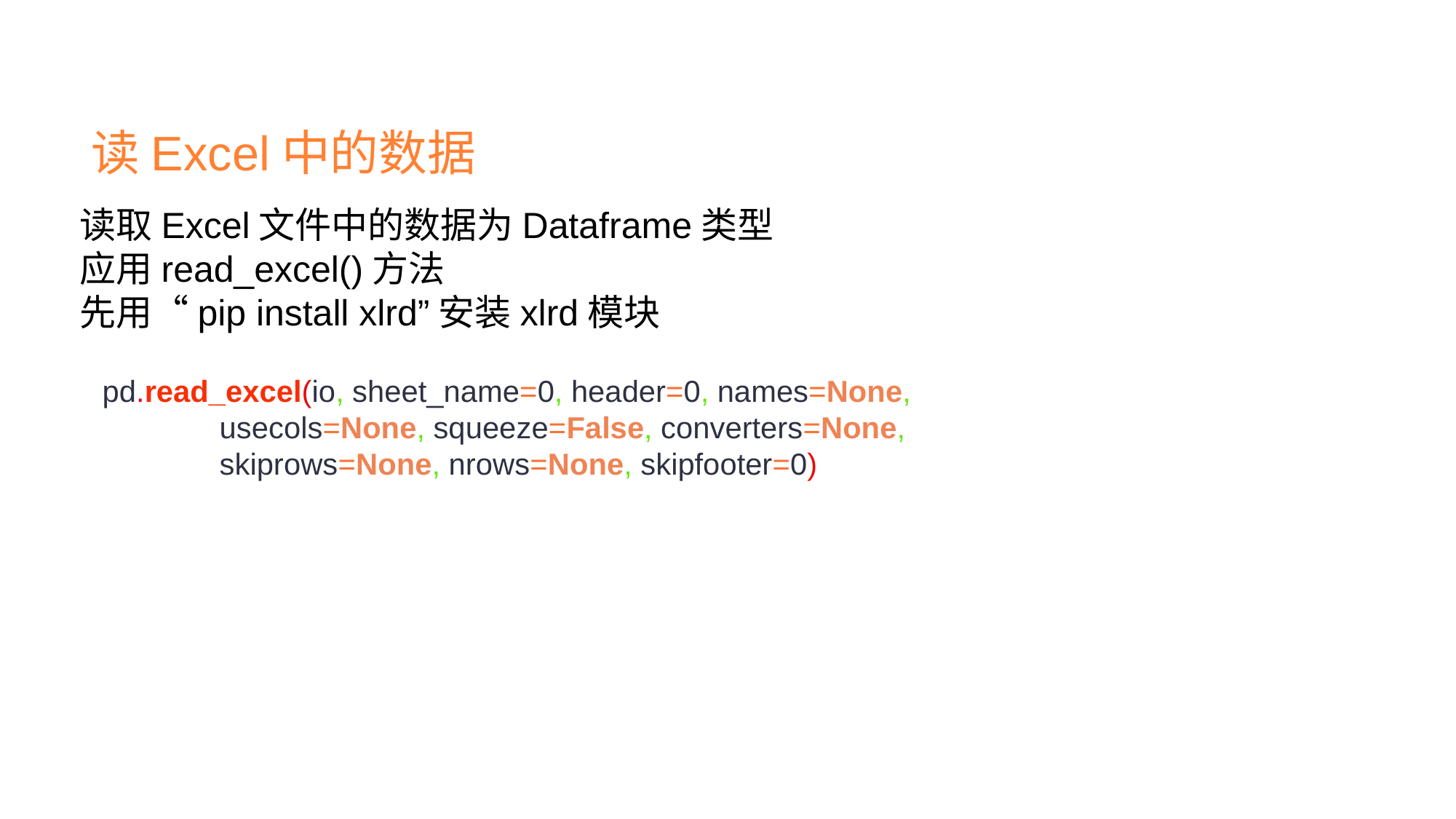

读Excel中的数据
读取Excel文件中的数据为Dataframe类型
应用read_excel()方法
先用“pip install xlrd”安装xlrd模块
pd.read_excel(io, sheet_name=0, header=0, names=None,
              usecols=None, squeeze=False, converters=None,
              skiprows=None, nrows=None, skipfooter=0)